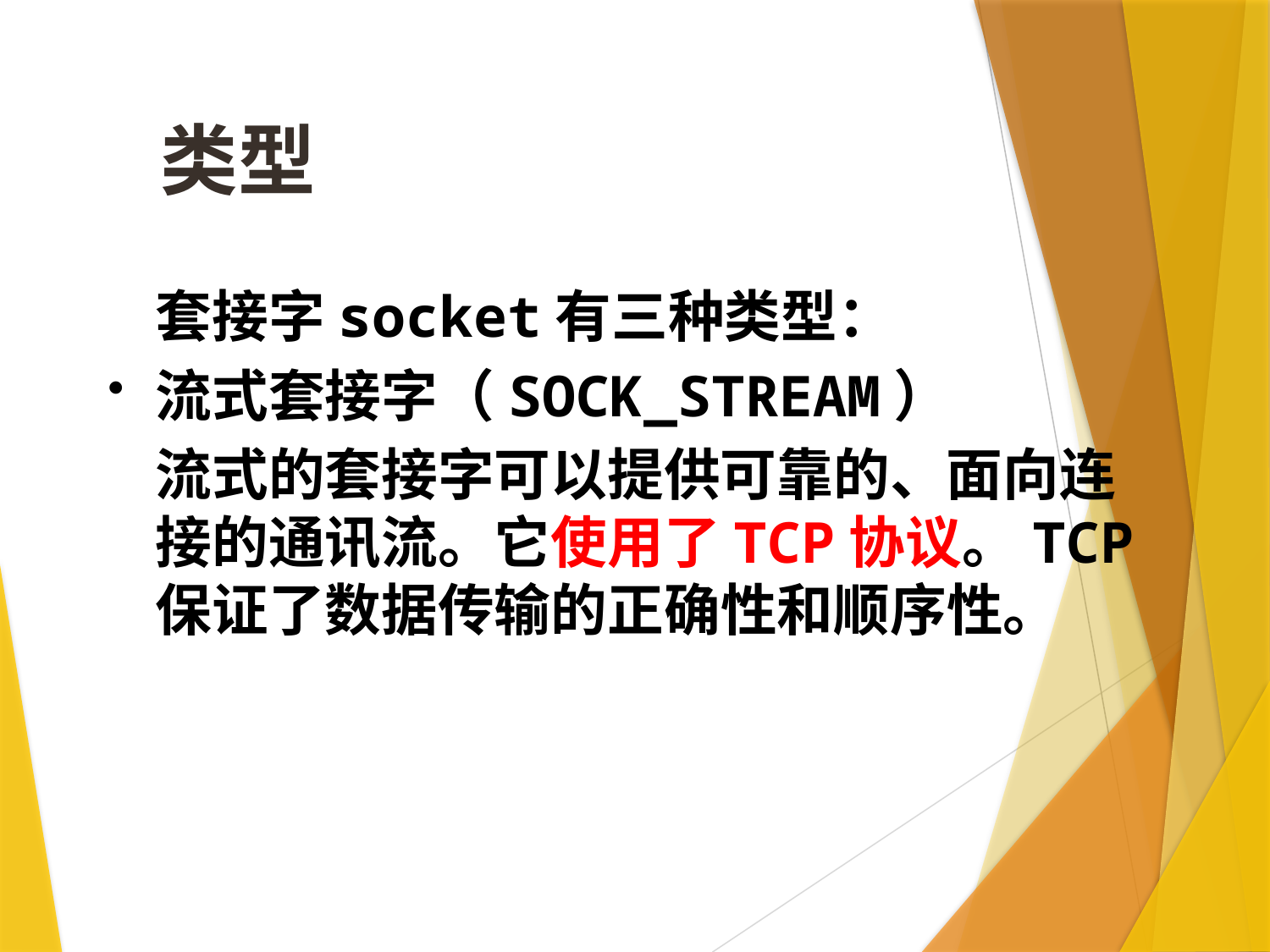

类型
	套接字socket有三种类型：
流式套接字（SOCK_STREAM）
	流式的套接字可以提供可靠的、面向连接的通讯流。它使用了TCP协议。TCP 保证了数据传输的正确性和顺序性。